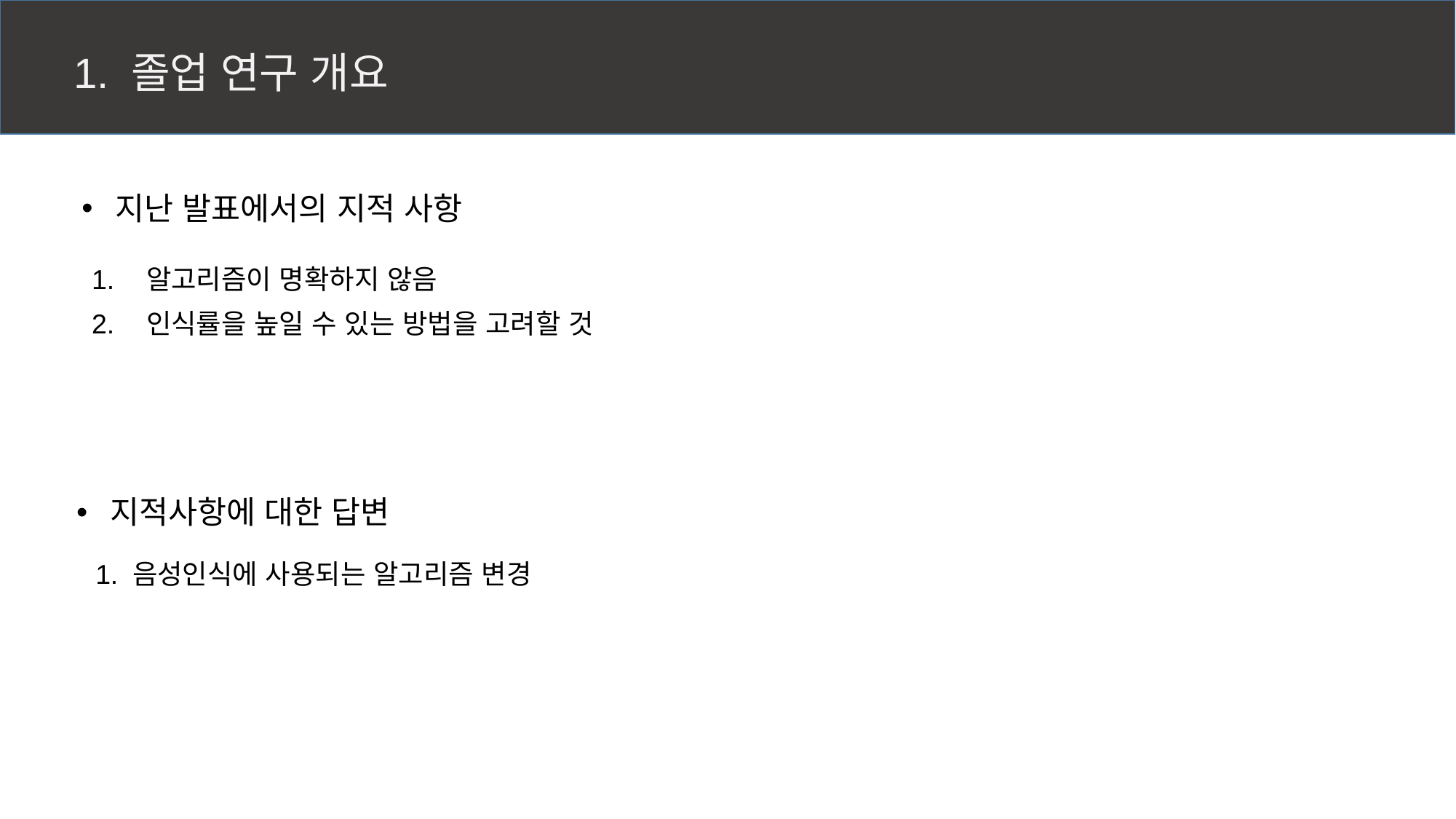

# 1. 졸업 연구 개요
  지난 발표에서의 지적 사항

알고리즘이 명확하지 않음
인식률을 높일 수 있는 방법을 고려할 것
  지적사항에 대한 답변
1. 음성인식에 사용되는 알고리즘 변경